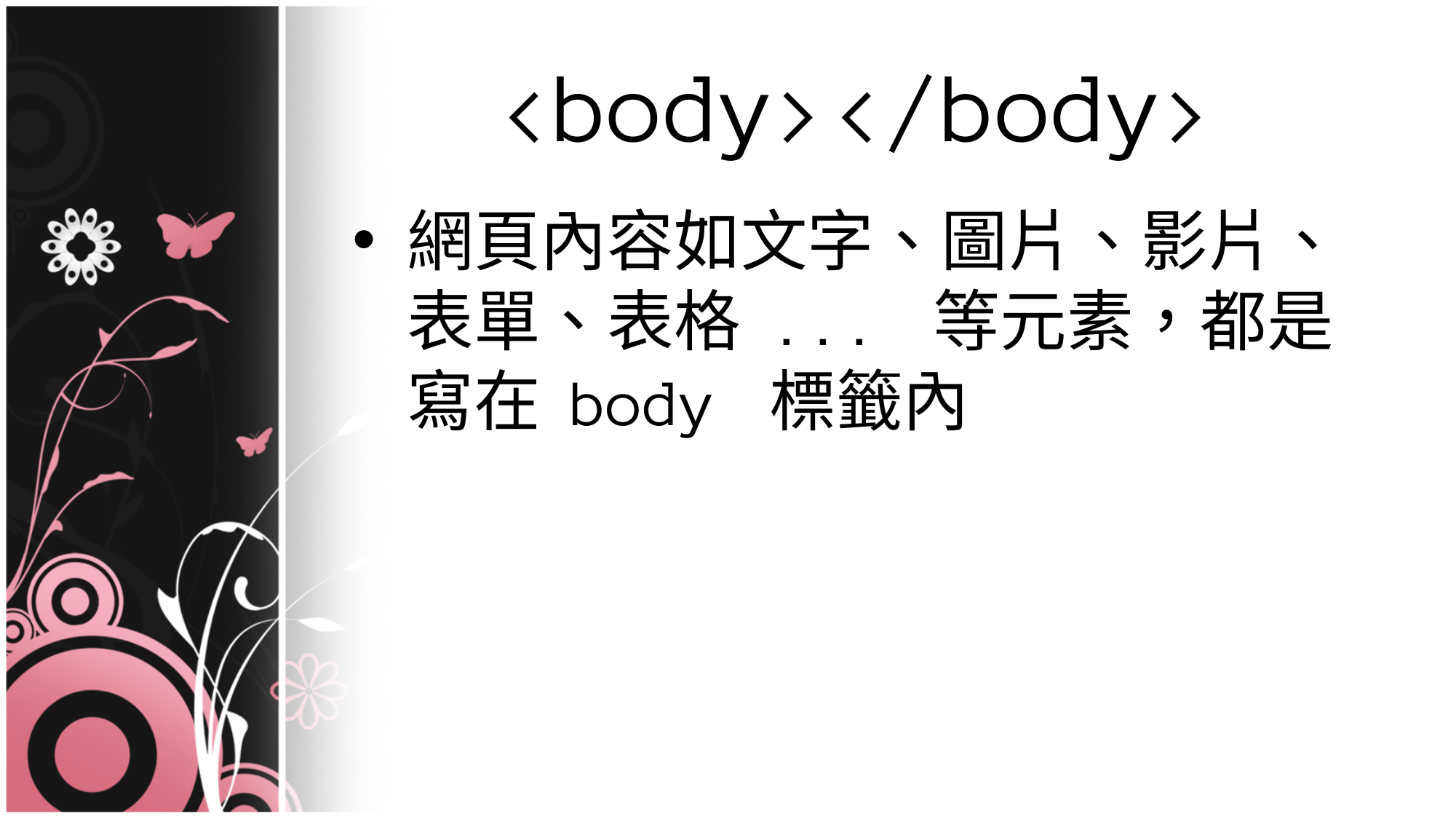

# <body></body>
網頁內容如文字、圖片、影片、表單、表格 ... 等元素，都是寫在 body 標籤內